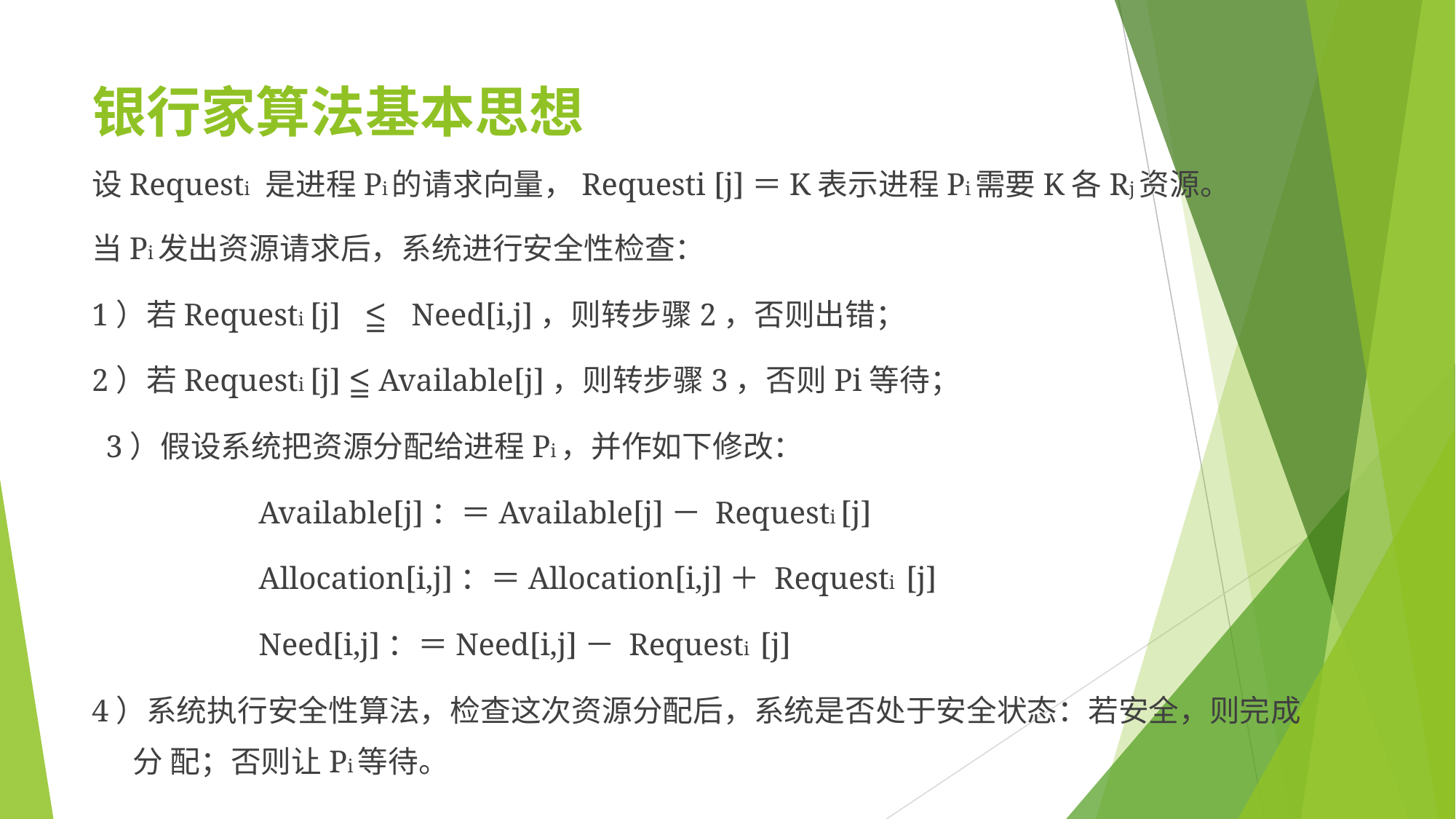

# 银行家算法基本思想
设Requesti 是进程Pi的请求向量，Requesti [j]＝K表示进程Pi需要K各Rj资源。

当Pi发出资源请求后，系统进行安全性检查：
1）若Requesti	[j] ≦ Need[i,j]，则转步骤2，否则出错；  2）若Requesti	[j] ≦ Available[j]，则转步骤3，否则Pi等待；  3）假设系统把资源分配给进程Pi，并作如下修改：
Available[j]：＝Available[j]－ Requesti [j]  Allocation[i,j]：＝Allocation[i,j]＋ Requesti [j]  Need[i,j]：＝Need[i,j]－ Requesti [j]
4）系统执行安全性算法，检查这次资源分配后，系统是否处于安全状态：若安全，则完成分 配；否则让Pi等待。